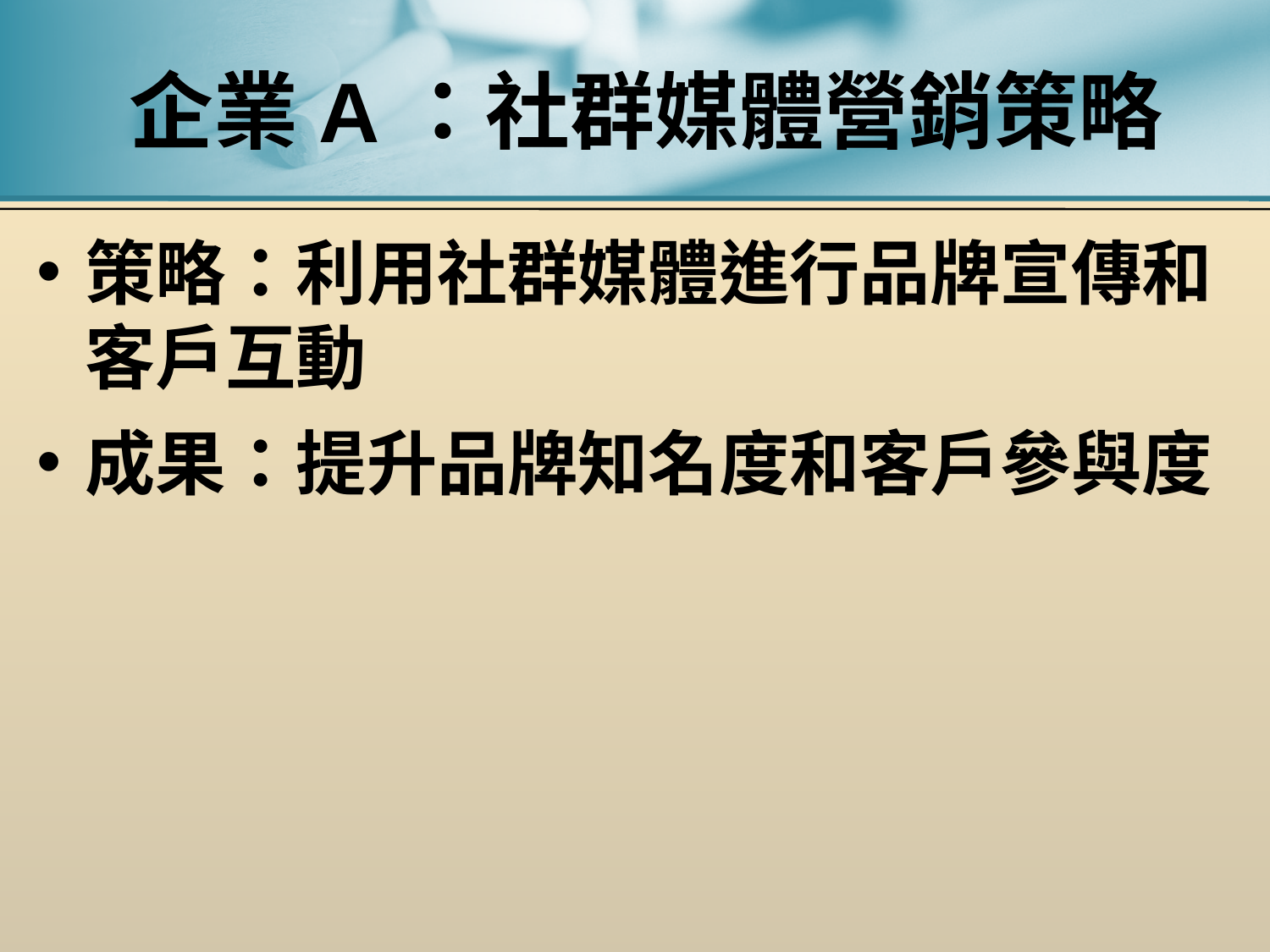

# 企業A：社群媒體營銷策略
策略：利用社群媒體進行品牌宣傳和客戶互動
成果：提升品牌知名度和客戶參與度